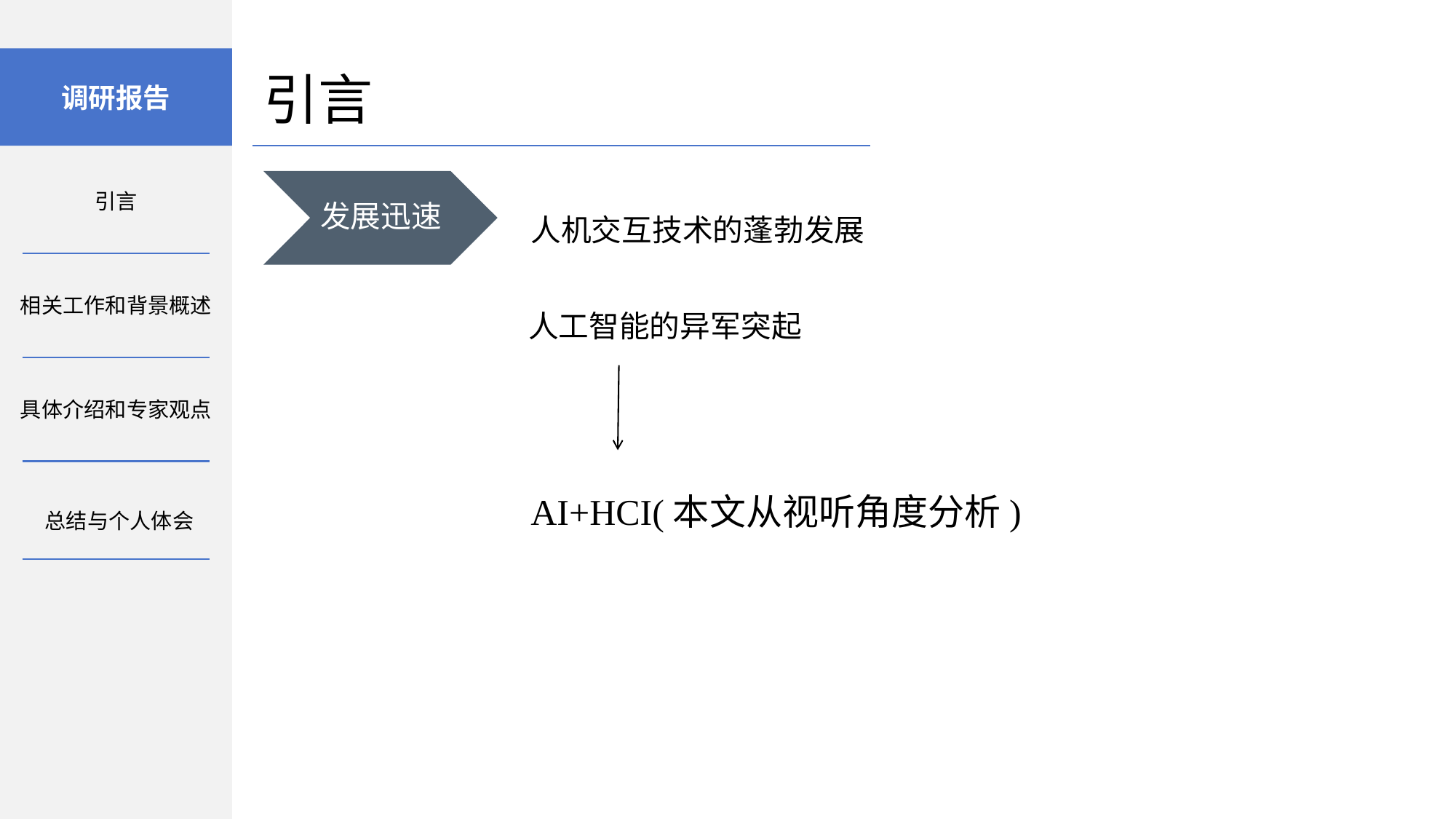

调研报告
引言
引言
发展迅速
人机交互技术的蓬勃发展
相关工作和背景概述
人工智能的异军突起
具体介绍和专家观点
AI+HCI(本文从视听角度分析)
总结与个人体会